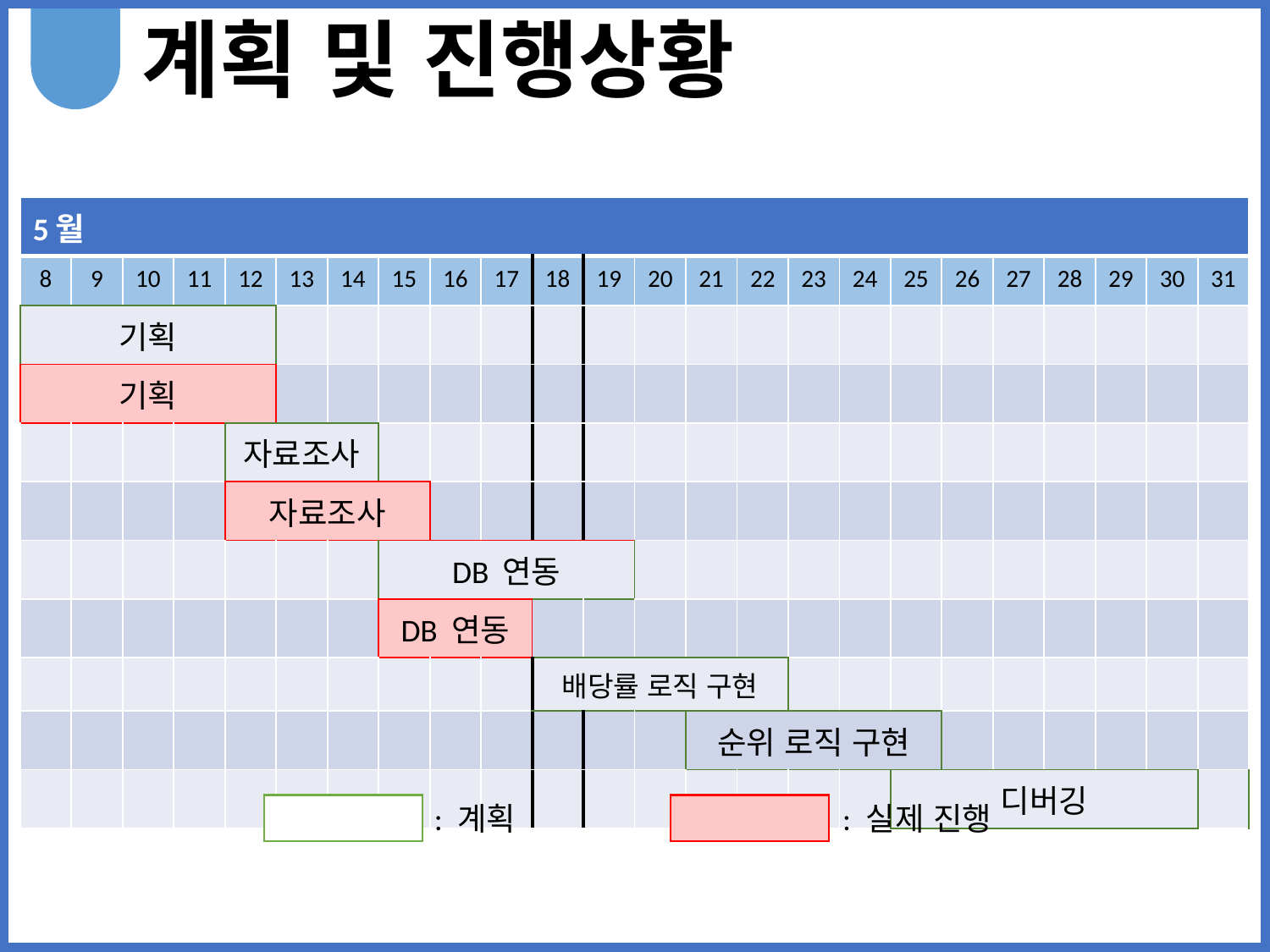

# 계획 및 진행상황
| 5월 |  |  |  |  |  |  |  |  |  |  |  |  |  |  |  |  |  |  |  |  |  |  |  |
| --- | --- | --- | --- | --- | --- | --- | --- | --- | --- | --- | --- | --- | --- | --- | --- | --- | --- | --- | --- | --- | --- | --- | --- |
| 8 | 9 | 10 | 11 | 12 | 13 | 14 | 15 | 16 | 17 | 18 | 19 | 20 | 21 | 22 | 23 | 24 | 25 | 26 | 27 | 28 | 29 | 30 | 31 |
| 기획 |  |  |  |  |  |  |  |  |  |  |  |  |  |  |  |  |  |  |  |  |  |  |  |
| 기획 |  |  |  |  |  |  |  |  |  |  |  |  |  |  |  |  |  |  |  |  |  |  |  |
|  |  |  |  | 자료조사 |  |  |  |  |  |  |  |  |  |  |  |  |  |  |  |  |  |  |  |
|  |  |  |  | 자료조사 |  |  |  |  |  |  |  |  |  |  |  |  |  |  |  |  |  |  |  |
|  |  |  |  |  |  |  | DB 연동 |  |  |  |  |  |  |  |  |  |  |  |  |  |  |  |  |
|  |  |  |  |  |  |  | DB 연동 |  |  |  |  |  |  |  |  |  |  |  |  |  |  |  |  |
|  |  |  |  |  |  |  |  |  |  | 배당률 로직 구현 |  |  |  |  |  |  |  |  |  |  |  |  |  |
|  |  |  |  |  |  |  |  |  |  |  |  |  | 순위 로직 구현 |  |  |  |  |  |  |  |  |  |  |
|  |  |  |  |  |  |  |  |  |  |  |  |  |  |  |  |  | 디버깅 |  |  |  |  |  |  |
: 계획

: 실제 진행